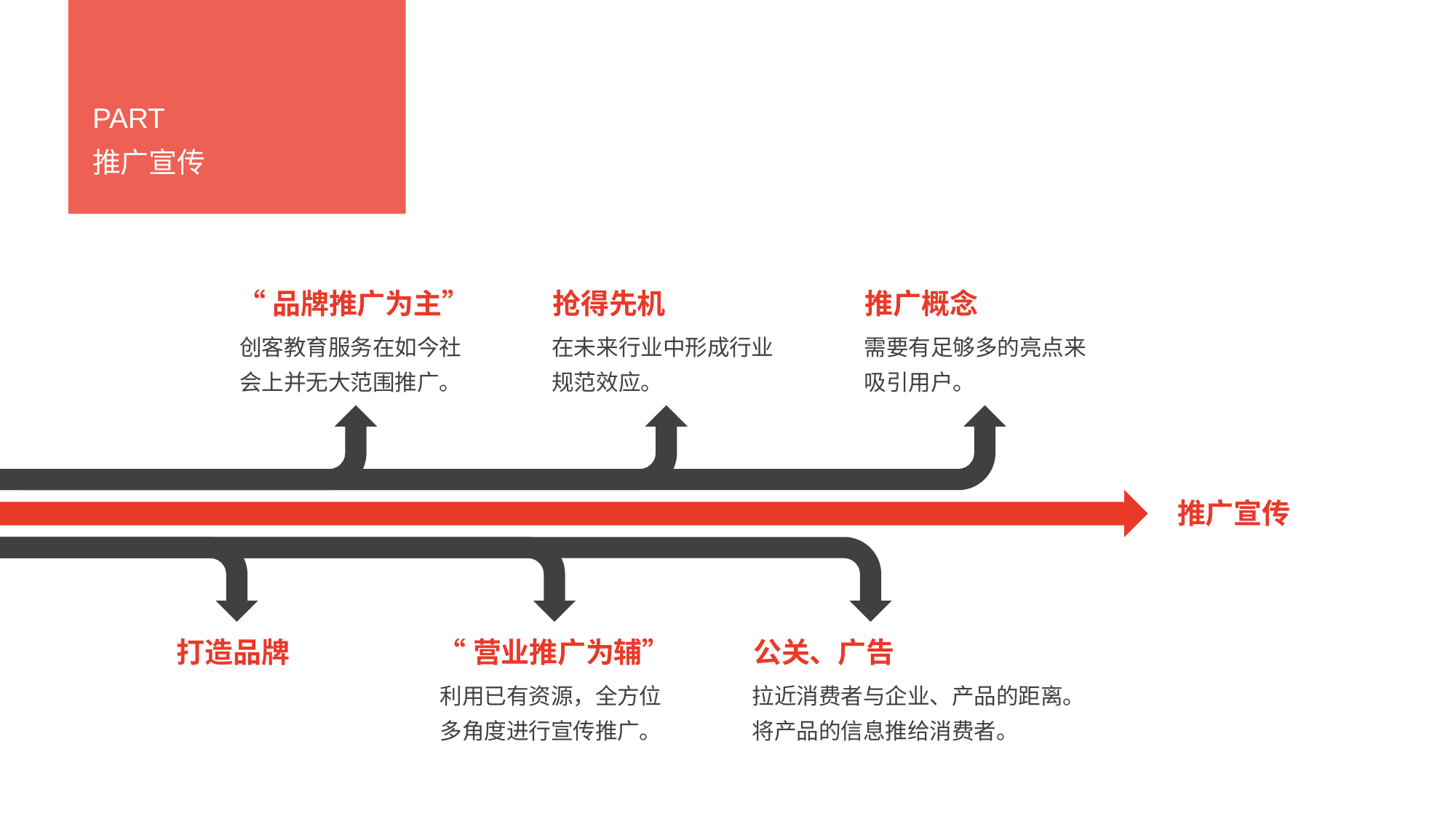

PART
推广宣传

“品牌推广为主”
创客教育服务在如今社会上并无大范围推广。
抢得先机
在未来行业中形成行业规范效应。
推广概念
需要有足够多的亮点来吸引用户。

推广宣传

打造品牌
公关、广告
拉近消费者与企业、产品的距离。
将产品的信息推给消费者。
“营业推广为辅”
利用已有资源，全方位多角度进行宣传推广。